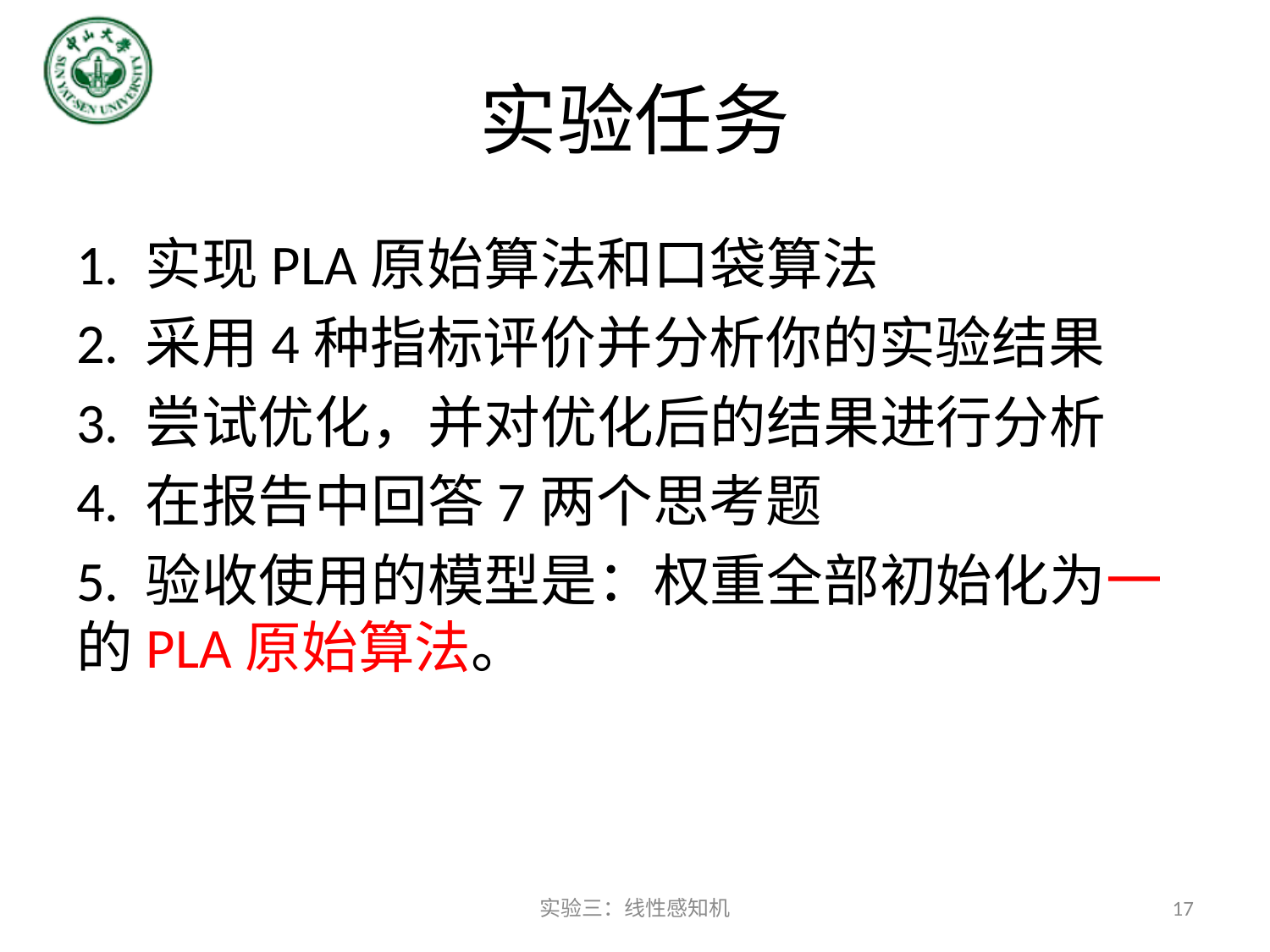

# 实验任务
1. 实现PLA原始算法和口袋算法
2. 采用4种指标评价并分析你的实验结果
3. 尝试优化，并对优化后的结果进行分析
4. 在报告中回答7两个思考题
5. 验收使用的模型是：权重全部初始化为一的PLA原始算法。
实验三：线性感知机
17